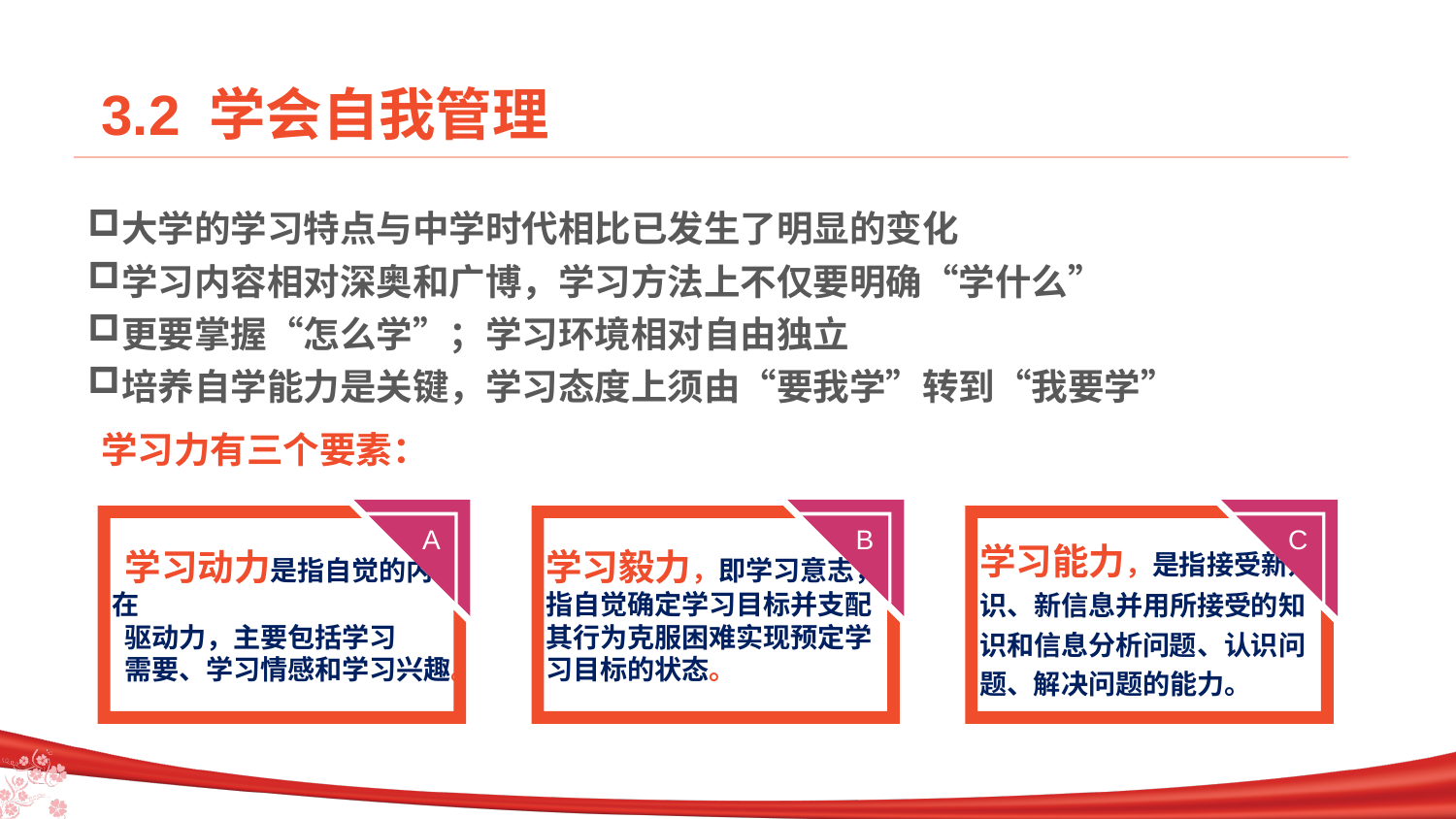

# 3.2 学会自我管理
大学的学习特点与中学时代相比已发生了明显的变化
学习内容相对深奥和广博，学习方法上不仅要明确“学什么”
更要掌握“怎么学”；学习环境相对自由独立
培养自学能力是关键，学习态度上须由“要我学”转到“我要学”
学习力有三个要素：

 学习动力是指自觉的内在
 驱动力，主要包括学习
 需要、学习情感和学习兴趣。
A

学习毅力，即学习意志，指自觉确定学习目标并支配其行为克服困难实现预定学习目标的状态。
B

学习能力，是指接受新知识、新信息并用所接受的知识和信息分析问题、认识问题、解决问题的能力。
C